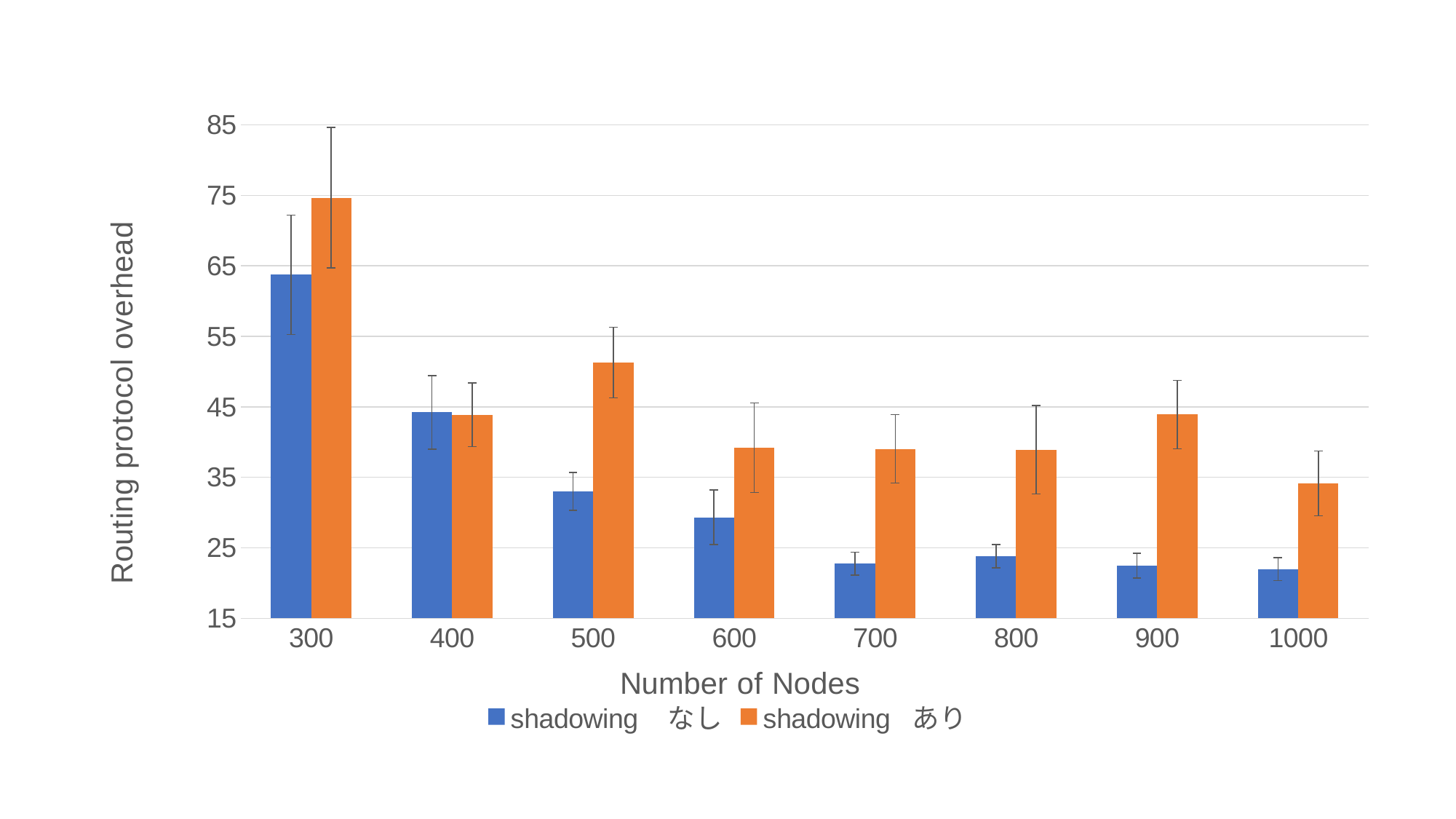

### Chart

| Category | shadowing   なし | shadowing  あり |
|---|---|---|
| 300 | 63.72222222222222 | 74.66666666666667 |
| 400 | 44.21 | 43.88 |
| 500 | 32.989999999999995 | 51.27 |
| 600 | 29.314999999999998 | 39.190000000000005 |
| 700 | 22.75 | 39.034 |
| 800 | 23.81 | 38.89300000000001 |
| 900 | 22.461000000000002 | 43.9075 |
| 1000 | 21.9625 | 34.14 |